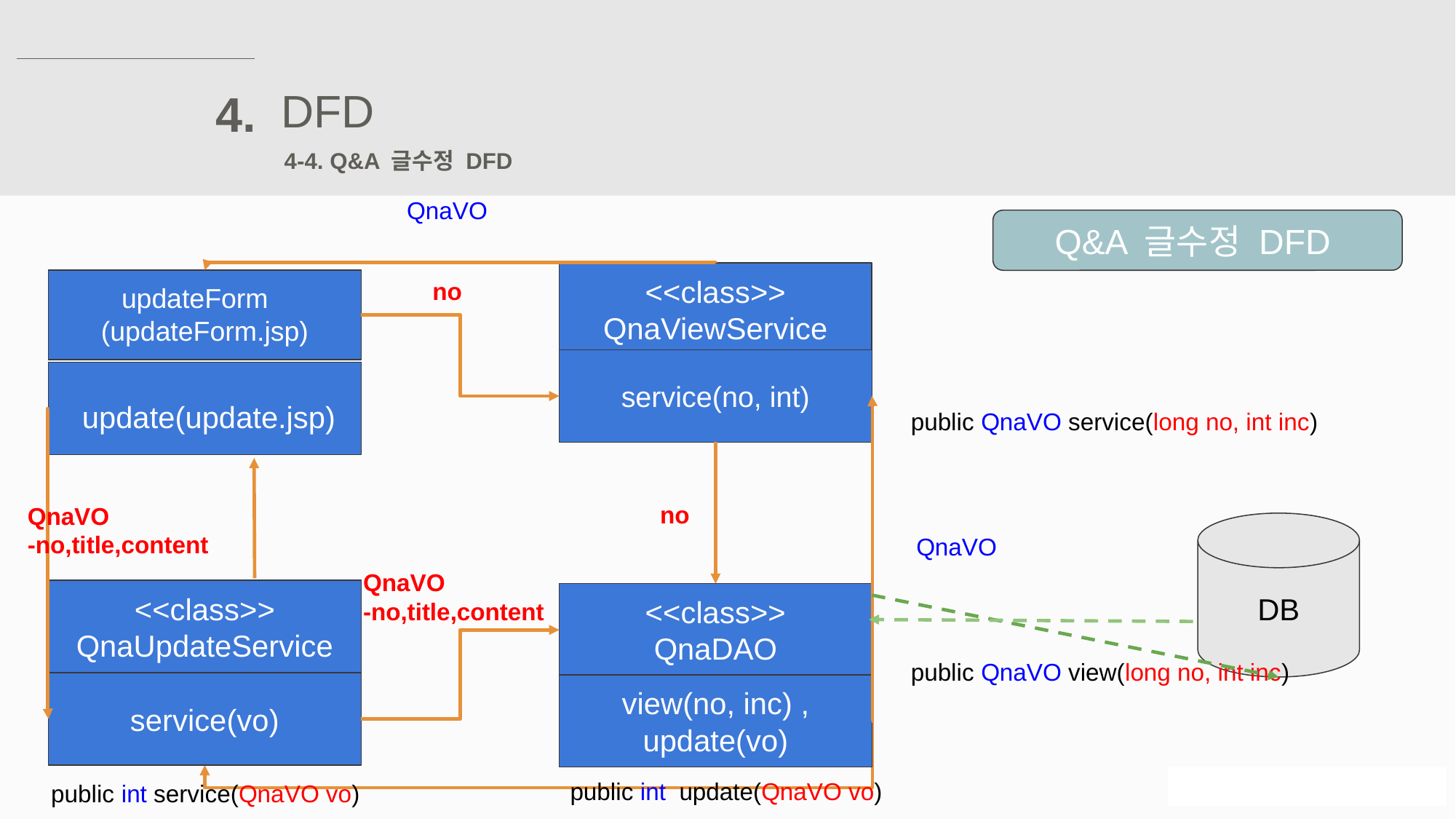

DFD
4.
4-4. Q&A 글수정 DFD

QnaVO
Q&A 글수정 DFD

no

<<class>>
QnaViewService

 updateForm
(updateForm.jsp)

service(no, int)

 update(update.jsp)
public QnaVO service(long no, int inc)

no

QnaVO
-no,title,content
DB
QnaVO

QnaVO
-no,title,content

<<class>>
QnaUpdateService

<<class>>
QnaDAO

public QnaVO view(long no, int inc)

service(vo)

view(no, inc) , update(vo)

public int	update(QnaVO vo)
public int service(QnaVO vo)